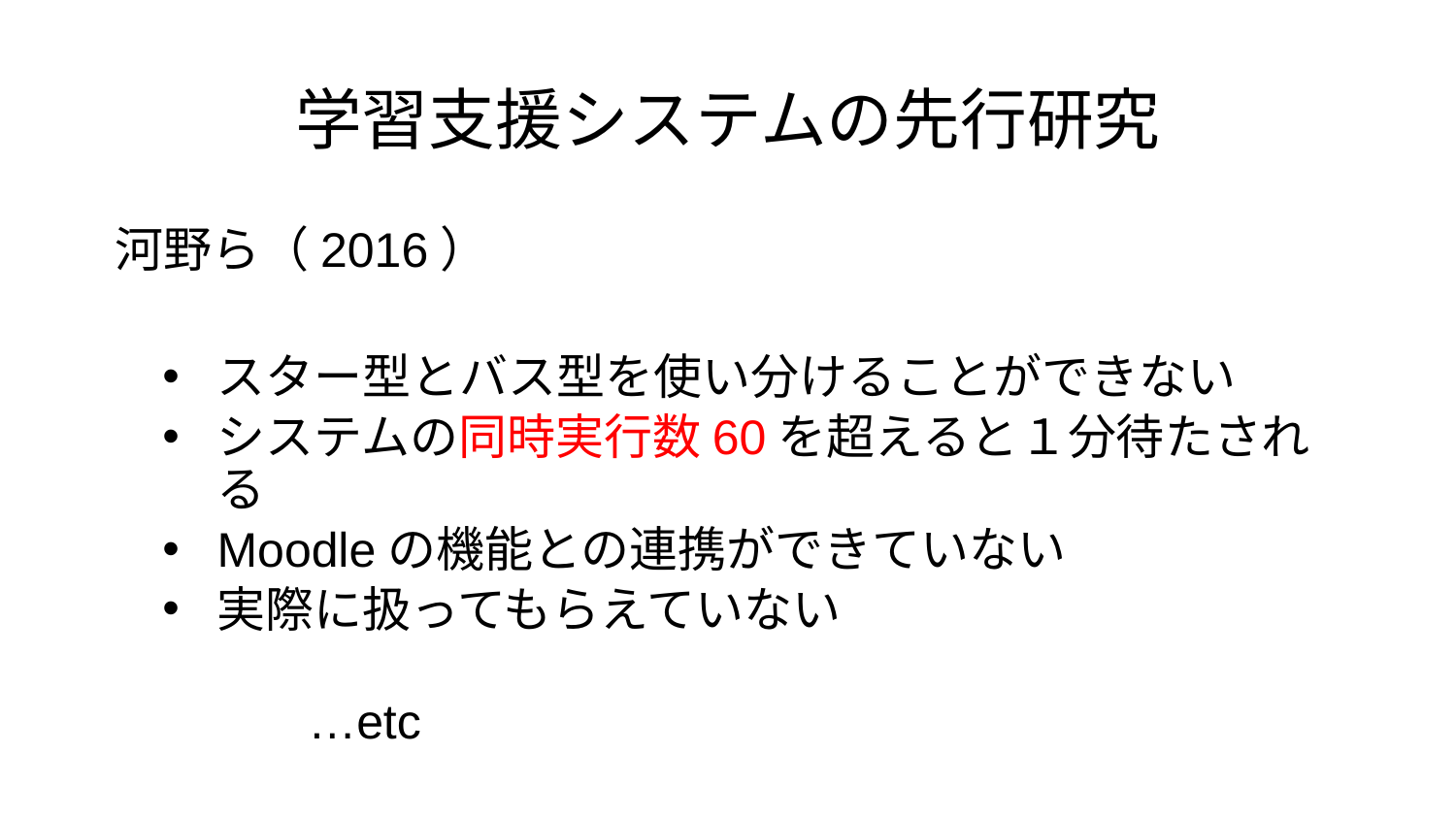

# 学習支援システムの先行研究
河野ら（2016）

スター型とバス型を使い分けることができない
システムの同時実行数60を超えると１分待たされる
Moodleの機能との連携ができていない
実際に扱ってもらえていない
									…etc